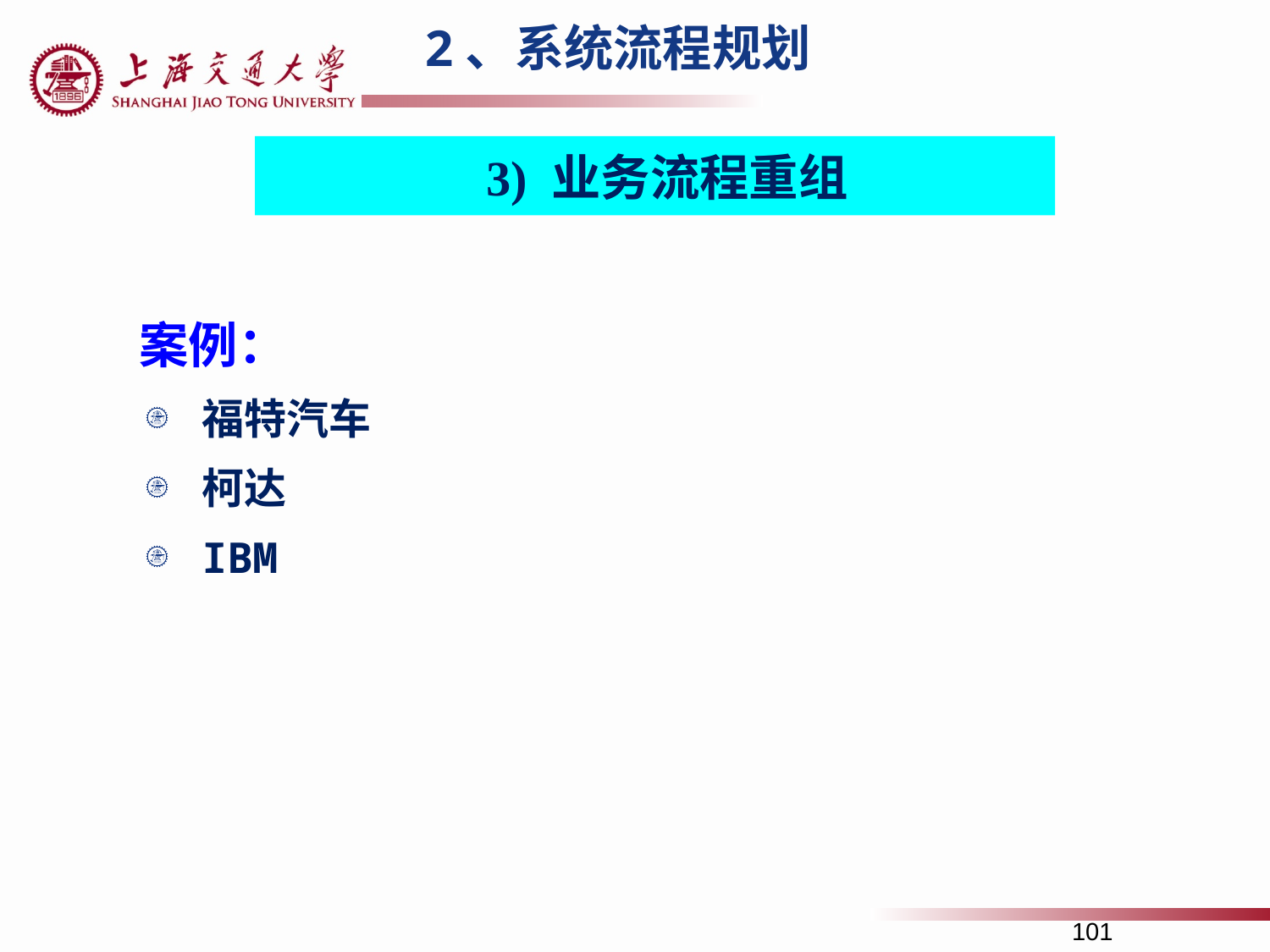

2、系统流程规划
  3) 业务流程重组
案例：
福特汽车
柯达
IBM
101